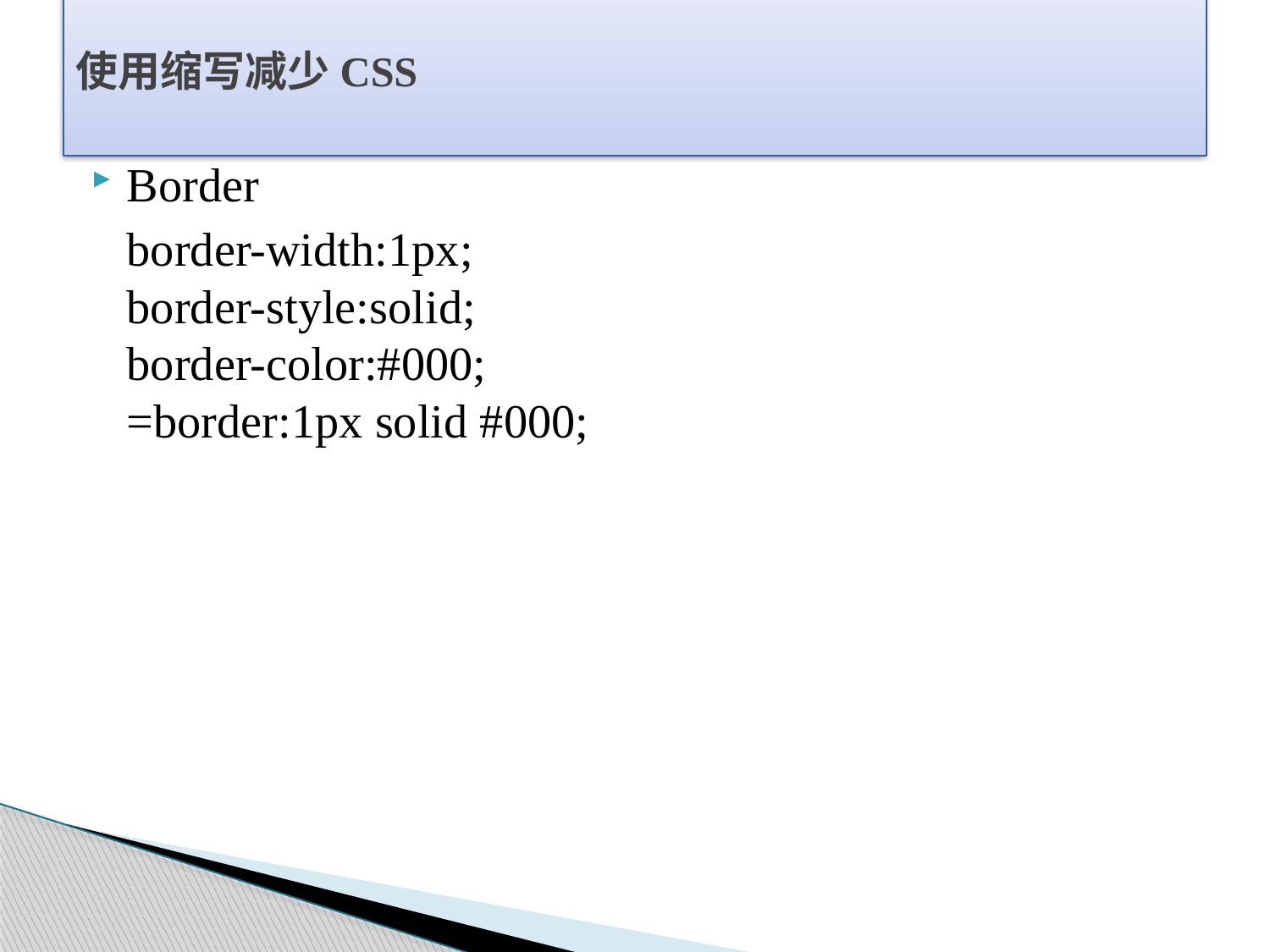

# 使用缩写减少CSS
Border
	border-width:1px; 
border-style:solid; 
border-color:#000; 
=border:1px solid #000;